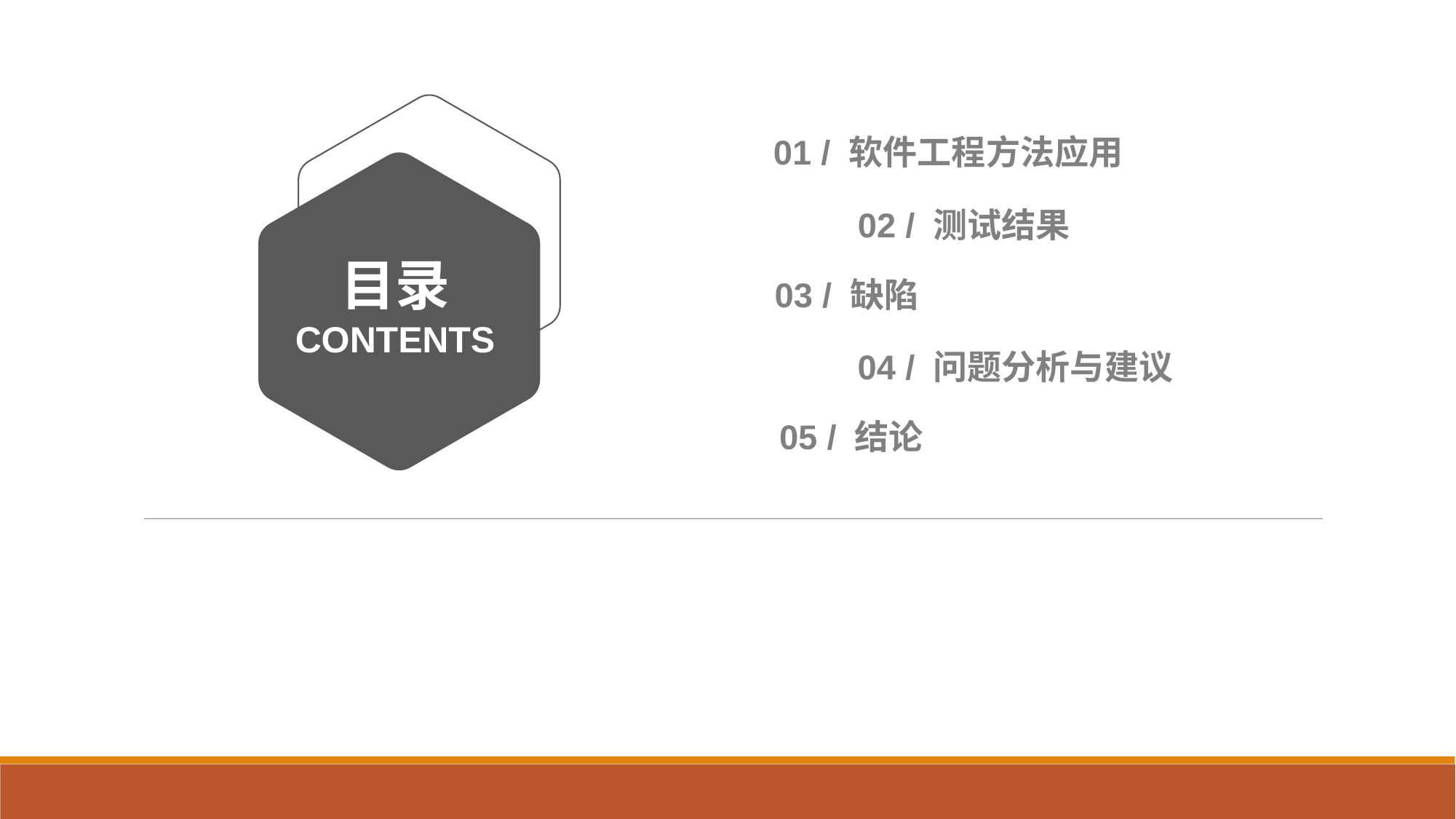

01 / 软件工程方法应用

02 / 测试结果
目录
CONTENTS
03 / 缺陷
04 / 问题分析与建议
05 / 结论